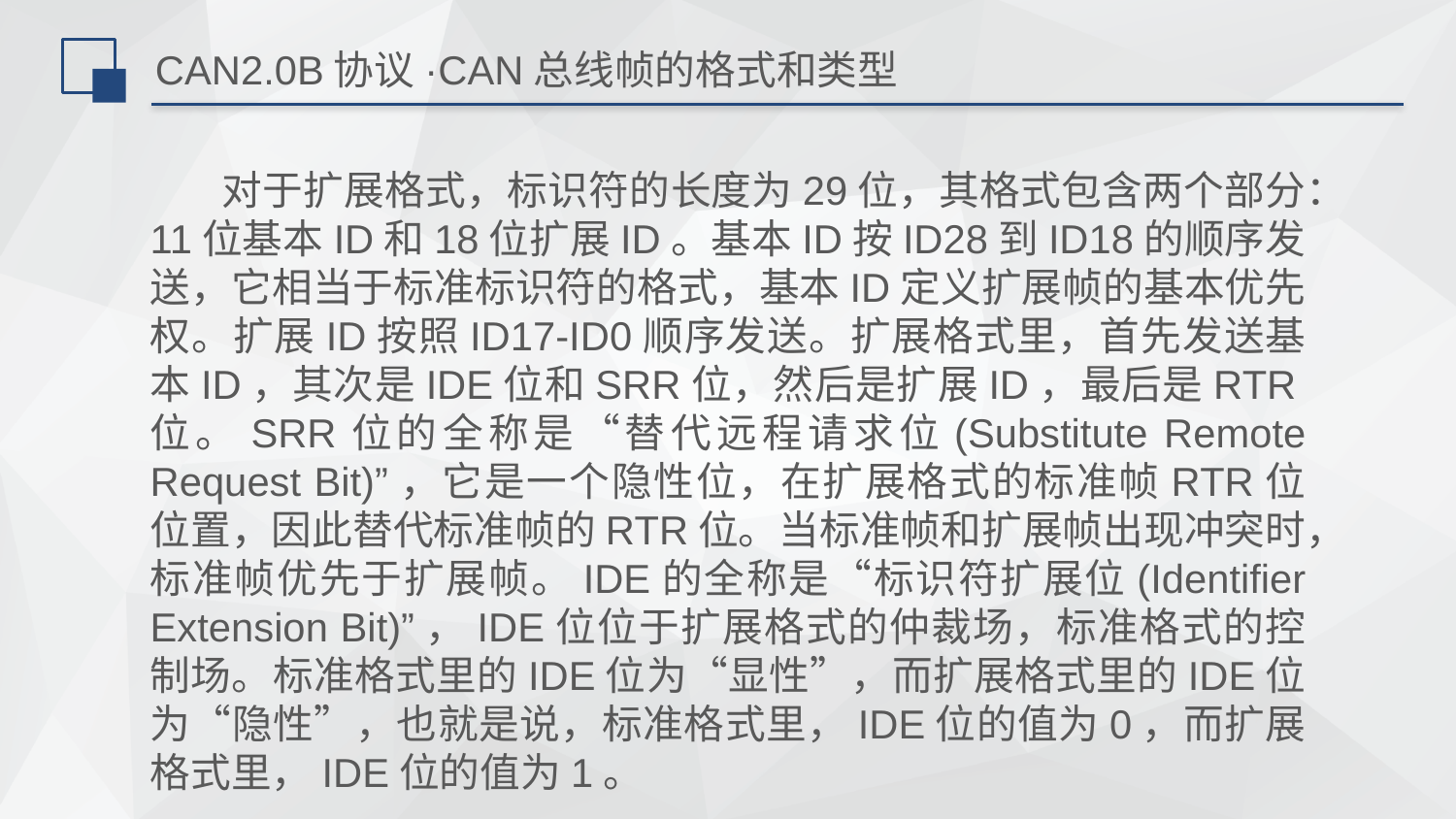

# CAN2.0B协议·CAN总线帧的格式和类型
对于扩展格式，标识符的长度为29位，其格式包含两个部分：11位基本ID和18位扩展ID。基本ID按ID28到ID18的顺序发送，它相当于标准标识符的格式，基本ID定义扩展帧的基本优先权。扩展ID按照ID17-ID0顺序发送。扩展格式里，首先发送基本ID，其次是IDE位和SRR位，然后是扩展ID，最后是RTR位。SRR位的全称是“替代远程请求位(Substitute Remote Request Bit)”，它是一个隐性位，在扩展格式的标准帧RTR位位置，因此替代标准帧的RTR位。当标准帧和扩展帧出现冲突时，标准帧优先于扩展帧。IDE的全称是“标识符扩展位(Identifier Extension Bit)”，IDE位位于扩展格式的仲裁场，标准格式的控制场。标准格式里的IDE位为“显性”，而扩展格式里的IDE位为“隐性”，也就是说，标准格式里，IDE位的值为0，而扩展格式里，IDE位的值为1。